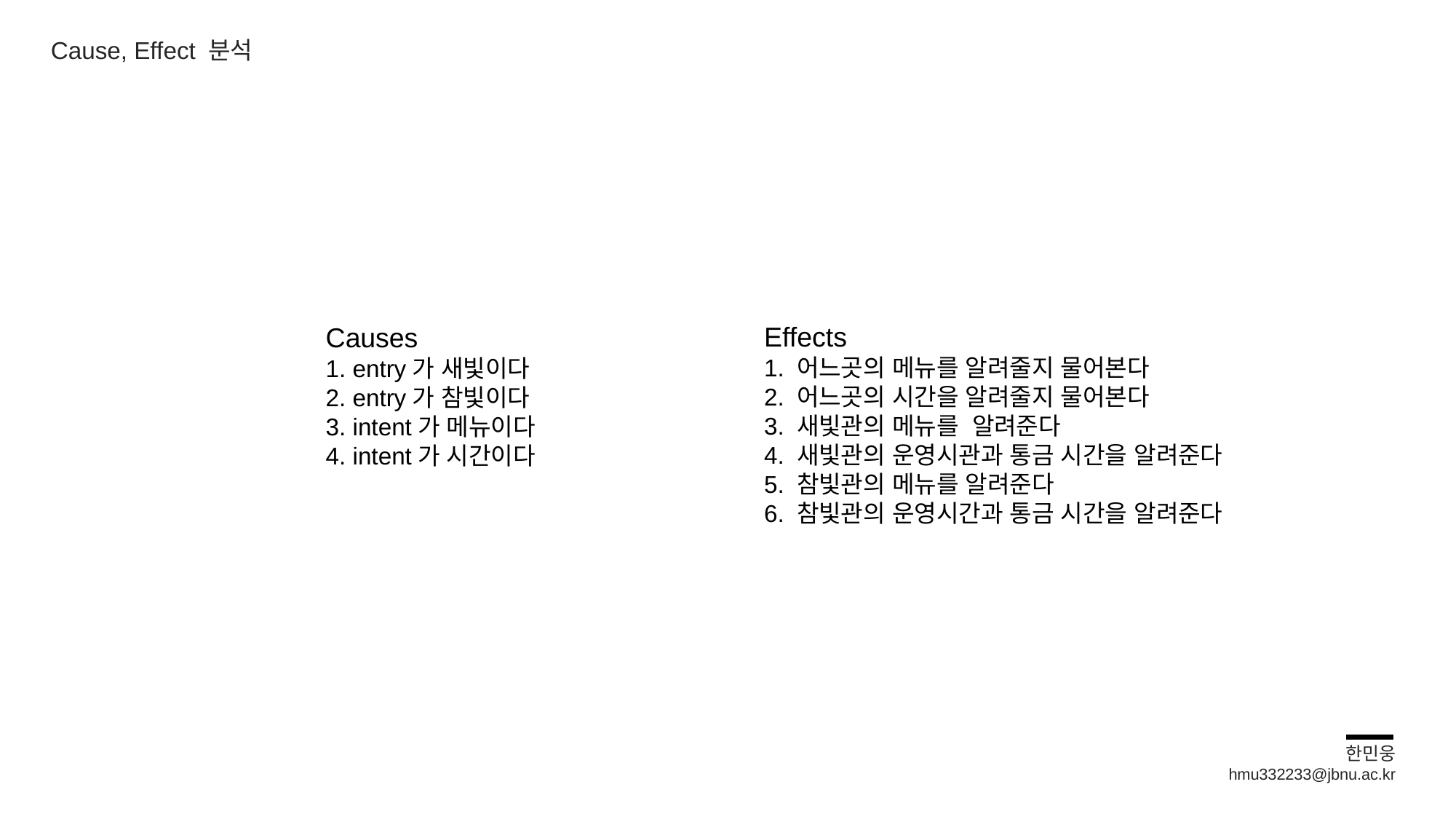

Cause, Effect 분석
Effects
1. 어느곳의 메뉴를 알려줄지 물어본다
2. 어느곳의 시간을 알려줄지 물어본다
3. 새빛관의 메뉴를  알려준다
4. 새빛관의 운영시관과 통금 시간을 알려준다
5. 참빛관의 메뉴를 알려준다
6. 참빛관의 운영시간과 통금 시간을 알려준다

Causes
1. entry가 새빛이다
2. entry가 참빛이다
3. intent가 메뉴이다
4. intent가 시간이다

한민웅
hmu332233@jbnu.ac.kr